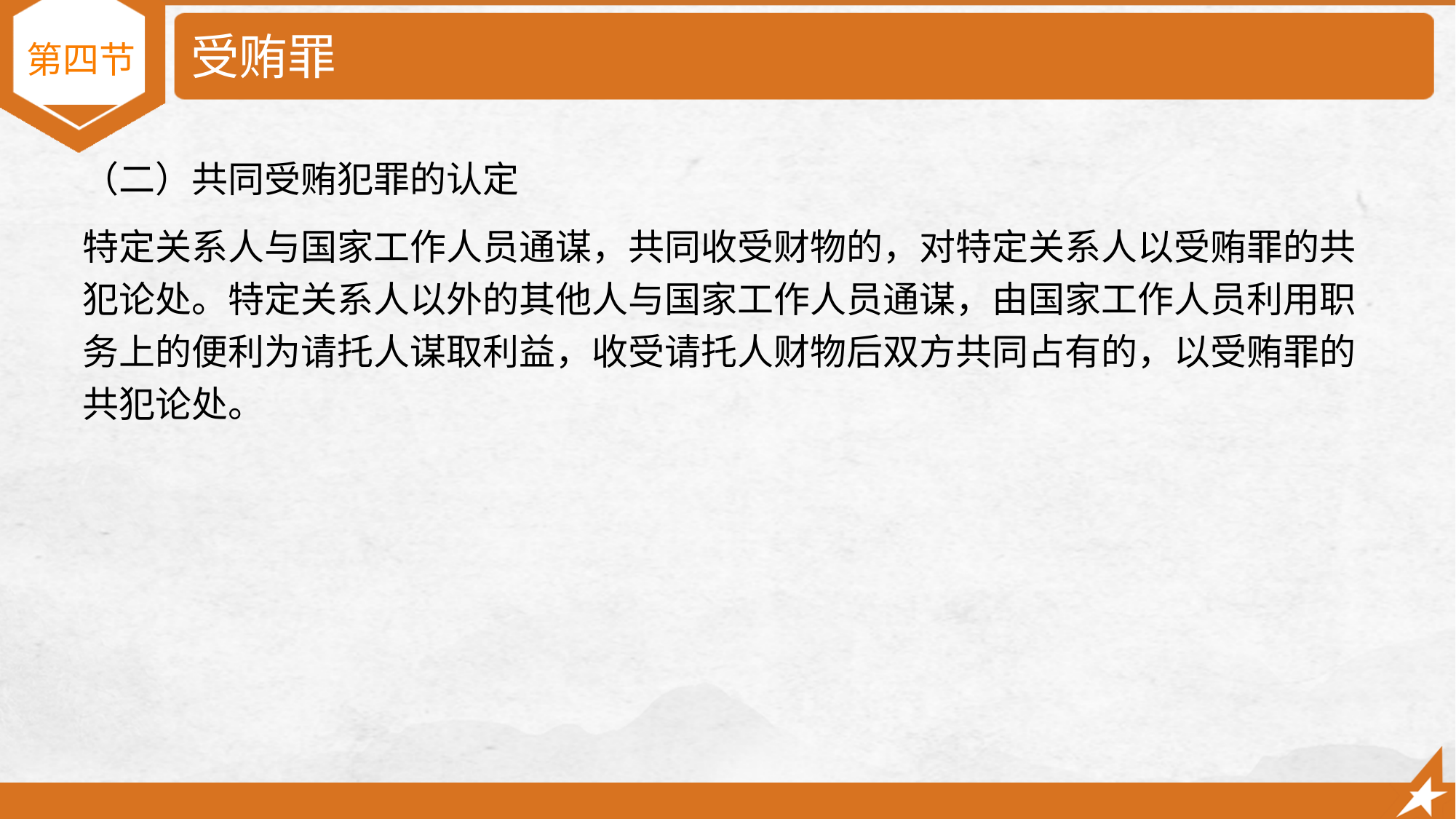

# 受贿罪
第四节
（二）共同受贿犯罪的认定
特定关系人与国家工作人员通谋，共同收受财物的，对特定关系人以受贿罪的共犯论处。特定关系人以外的其他人与国家工作人员通谋，由国家工作人员利用职务上的便利为请托人谋取利益，收受请托人财物后双方共同占有的，以受贿罪的共犯论处。